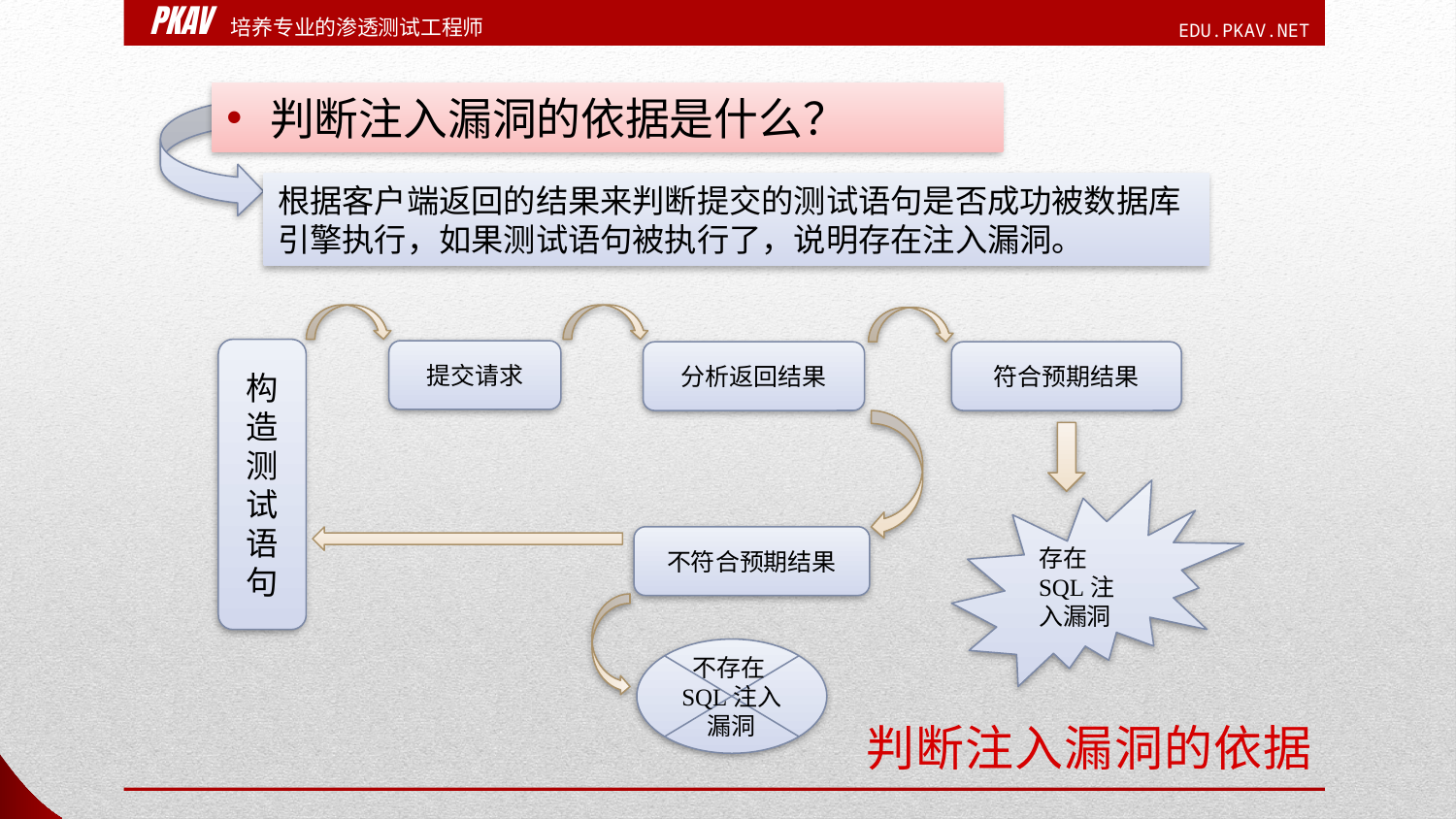

判断注入漏洞的依据是什么？

根据客户端返回的结果来判断提交的测试语句是否成功被数据库引擎执行，如果测试语句被执行了，说明存在注入漏洞。

构造测试语句
提交请求
分析返回结果
符合预期结果

存在SQL注入漏洞
不符合预期结果

不存在SQL注入漏洞
# 判断注入漏洞的依据